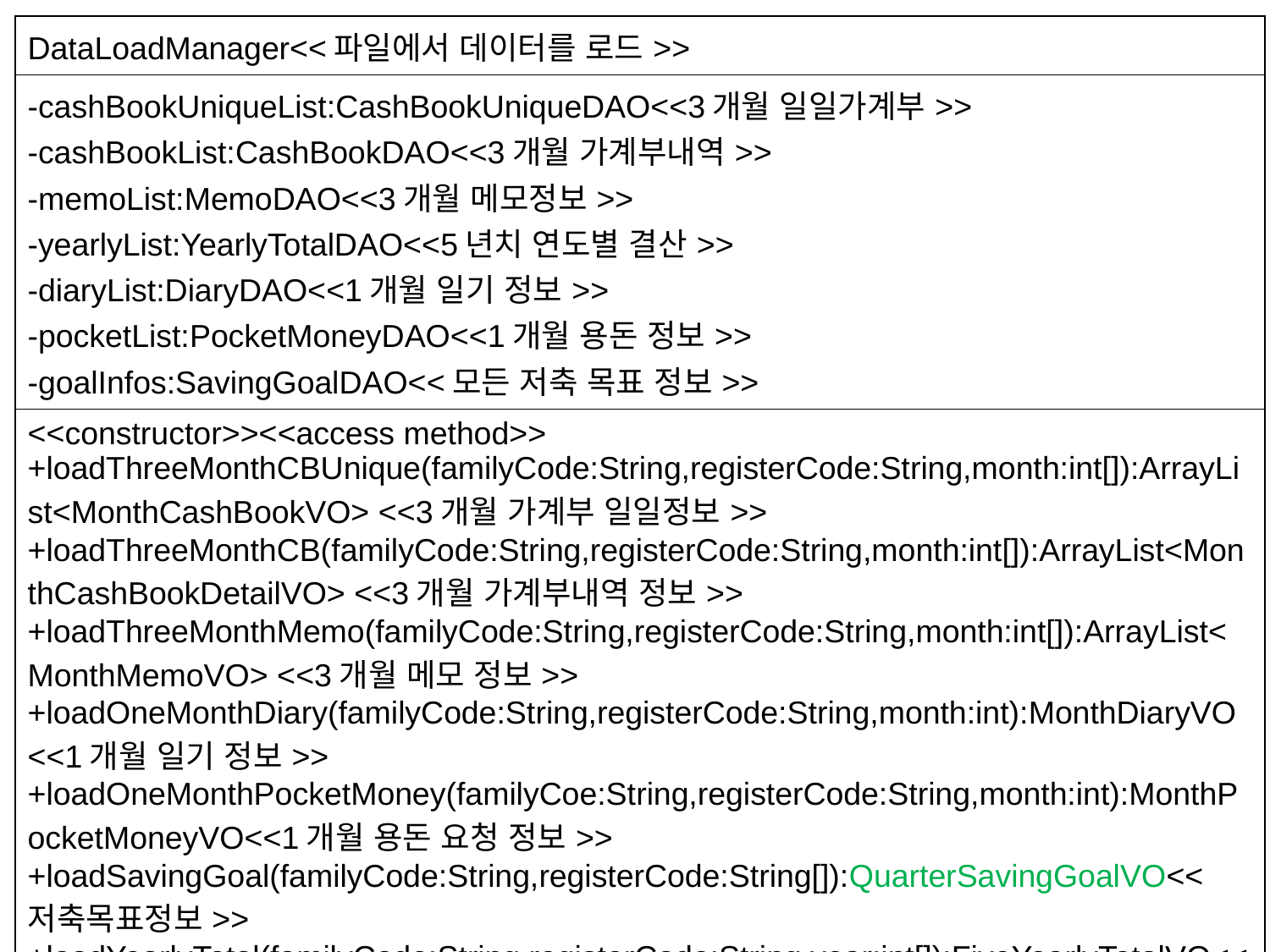

| DataLoadManager<<파일에서 데이터를 로드>> |
| --- |
| -cashBookUniqueList:CashBookUniqueDAO<<3개월 일일가계부>> -cashBookList:CashBookDAO<<3개월 가계부내역>> -memoList:MemoDAO<<3개월 메모정보>> -yearlyList:YearlyTotalDAO<<5년치 연도별 결산>> -diaryList:DiaryDAO<<1개월 일기 정보>> -pocketList:PocketMoneyDAO<<1개월 용돈 정보>> -goalInfos:SavingGoalDAO<<모든 저축 목표 정보>> |
| <<constructor>><<access method>> +loadThreeMonthCBUnique(familyCode:String,registerCode:String,month:int[]):ArrayList<MonthCashBookVO> <<3개월 가계부 일일정보>> +loadThreeMonthCB(familyCode:String,registerCode:String,month:int[]):ArrayList<MonthCashBookDetailVO> <<3개월 가계부내역 정보>> +loadThreeMonthMemo(familyCode:String,registerCode:String,month:int[]):ArrayList<MonthMemoVO> <<3개월 메모 정보>> +loadOneMonthDiary(familyCode:String,registerCode:String,month:int):MonthDiaryVO <<1개월 일기 정보>> +loadOneMonthPocketMoney(familyCoe:String,registerCode:String,month:int):MonthPocketMoneyVO<<1개월 용돈 요청 정보>> +loadSavingGoal(familyCode:String,registerCode:String[]):QuarterSavingGoalVO<<저축목표정보>> +loadYearlyTotal(familyCode:String,registerCode:String,year:int[]):FiveYearlyTotalVO<<5년치 연도결산>> |